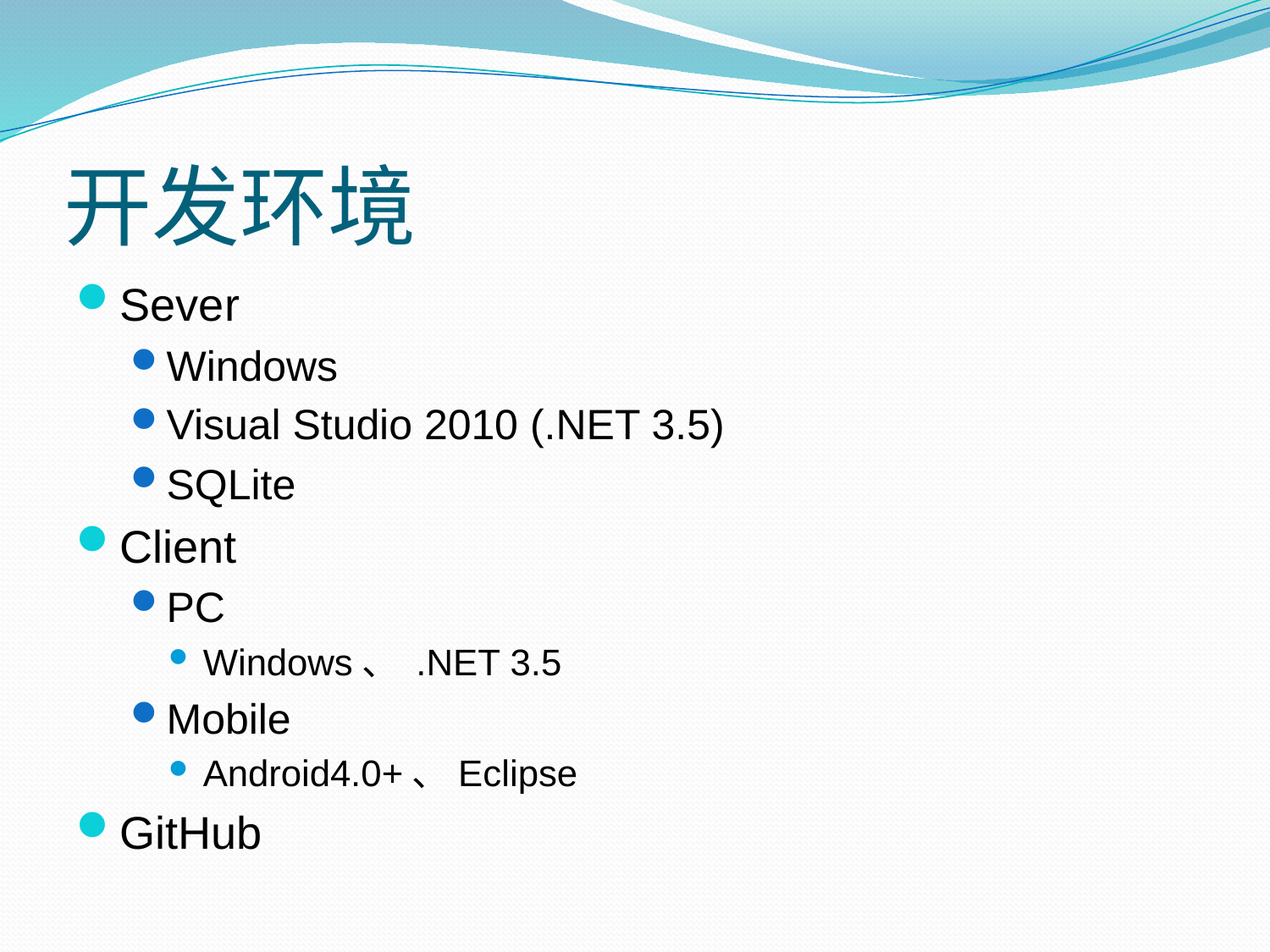

# 开发环境
Sever
Windows
Visual Studio 2010 (.NET 3.5)
SQLite
Client
PC
Windows、 .NET 3.5
Mobile
Android4.0+、Eclipse
GitHub